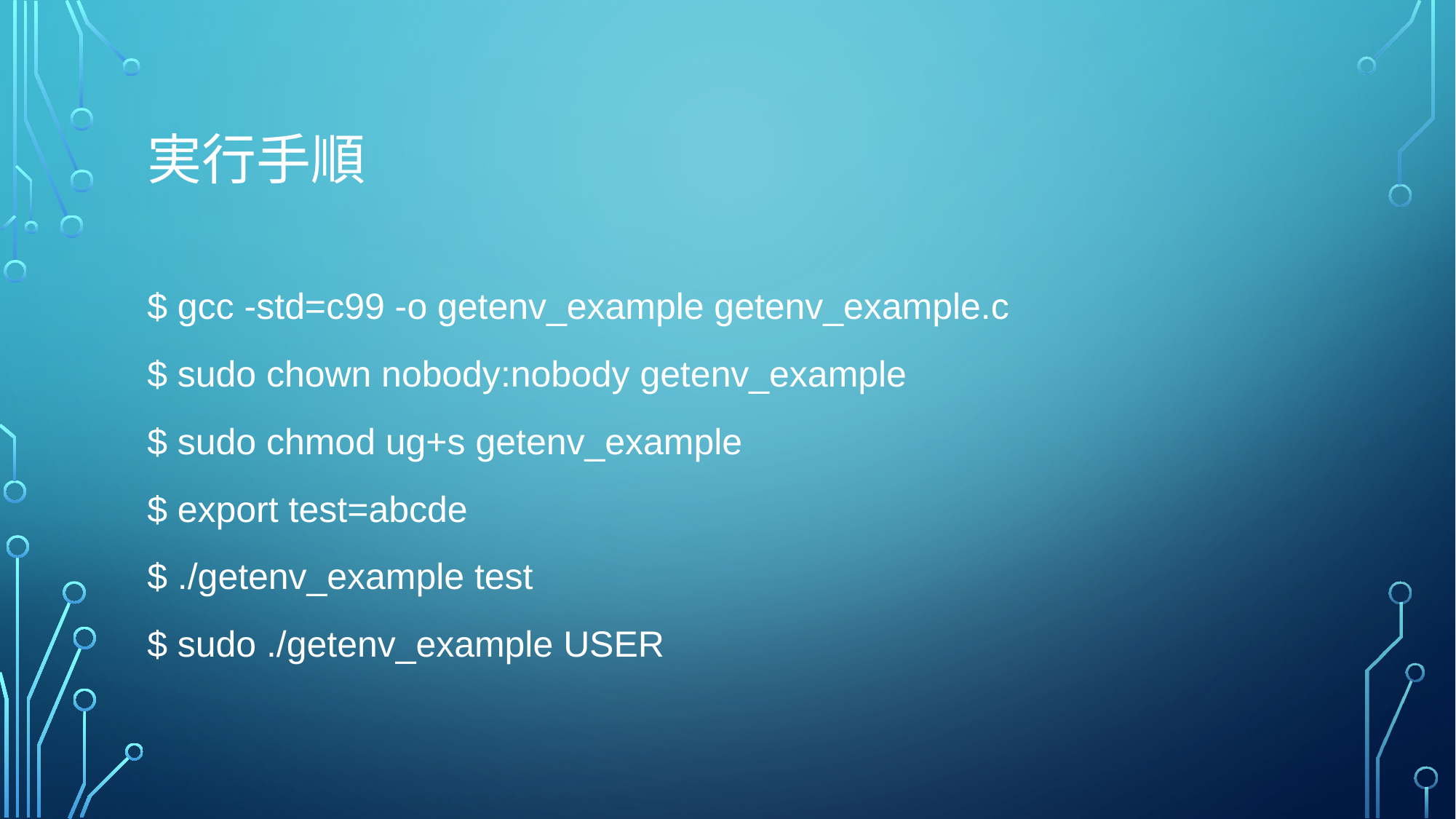

# 実行手順
$ gcc -std=c99 -o getenv_example getenv_example.c
$ sudo chown nobody:nobody getenv_example
$ sudo chmod ug+s getenv_example
$ export test=abcde
$ ./getenv_example test
$ sudo ./getenv_example USER